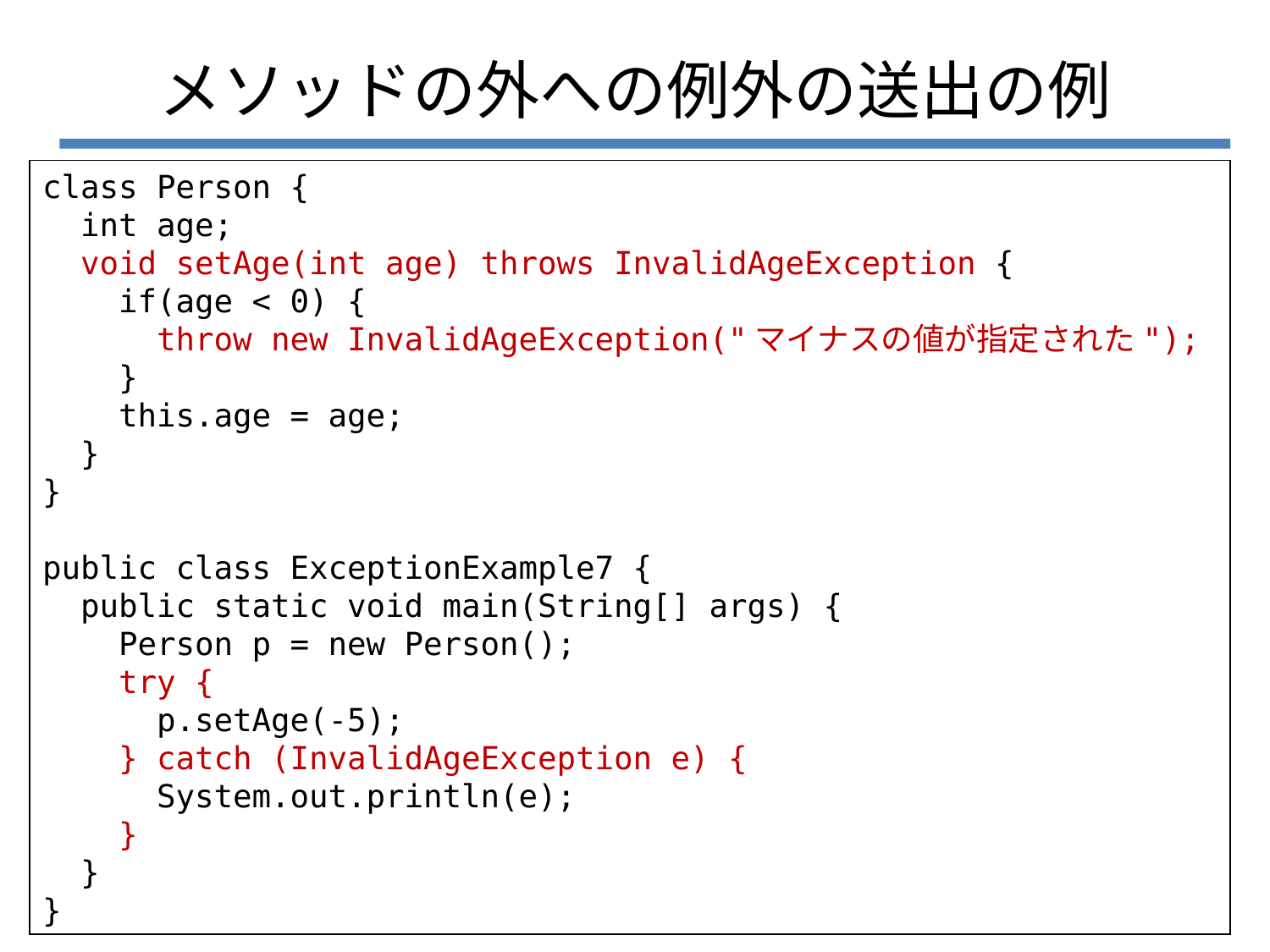

# メソッドの外への例外の送出の例
class Person {
  int age;
  void setAge(int age) throws InvalidAgeException {
    if(age < 0) {
      throw new InvalidAgeException("マイナスの値が指定された");
    }
    this.age = age;
  }
}

public class ExceptionExample7 {
  public static void main(String[] args) {
    Person p = new Person();
    try {
      p.setAge(-5);
    } catch (InvalidAgeException e) {
      System.out.println(e);
    }
  }
}